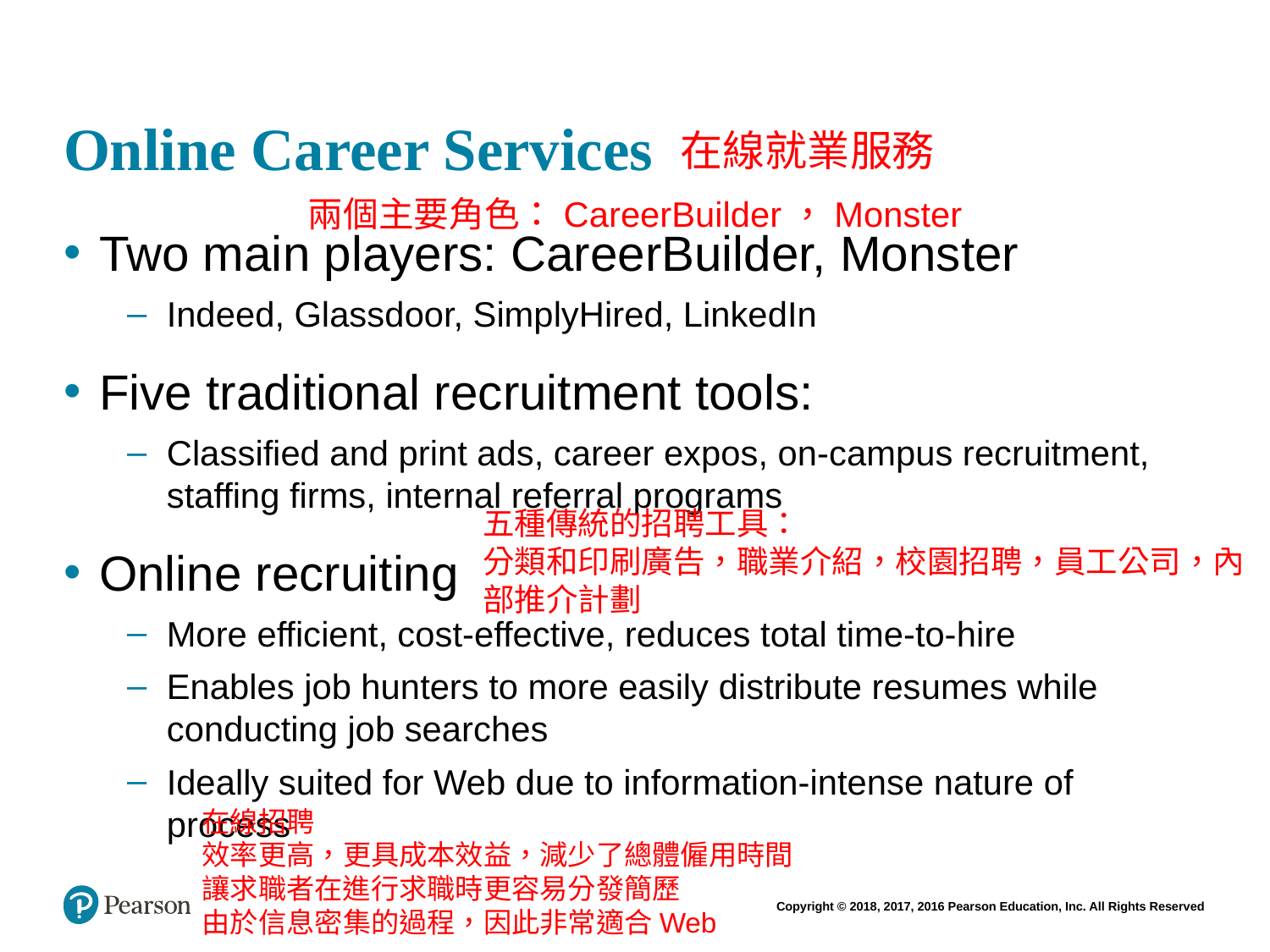

# Online Career Services
在線就業服務
兩個主要角色：CareerBuilder，Monster
Two main players: CareerBuilder, Monster
Indeed, Glassdoor, SimplyHired, LinkedIn
Five traditional recruitment tools:
Classified and print ads, career expos, on-campus recruitment, staffing firms, internal referral programs
Online recruiting
More efficient, cost-effective, reduces total time-to-hire
Enables job hunters to more easily distribute resumes while conducting job searches
Ideally suited for Web due to information-intense nature of process
五種傳統的招聘工具：
分類和印刷廣告，職業介紹，校園招聘，員工公司，內部推介計劃
在線招聘
效率更高，更具成本效益，減少了總體僱用時間
讓求職者在進行求職時更容易分發簡歷
由於信息密集的過程，因此非常適合Web